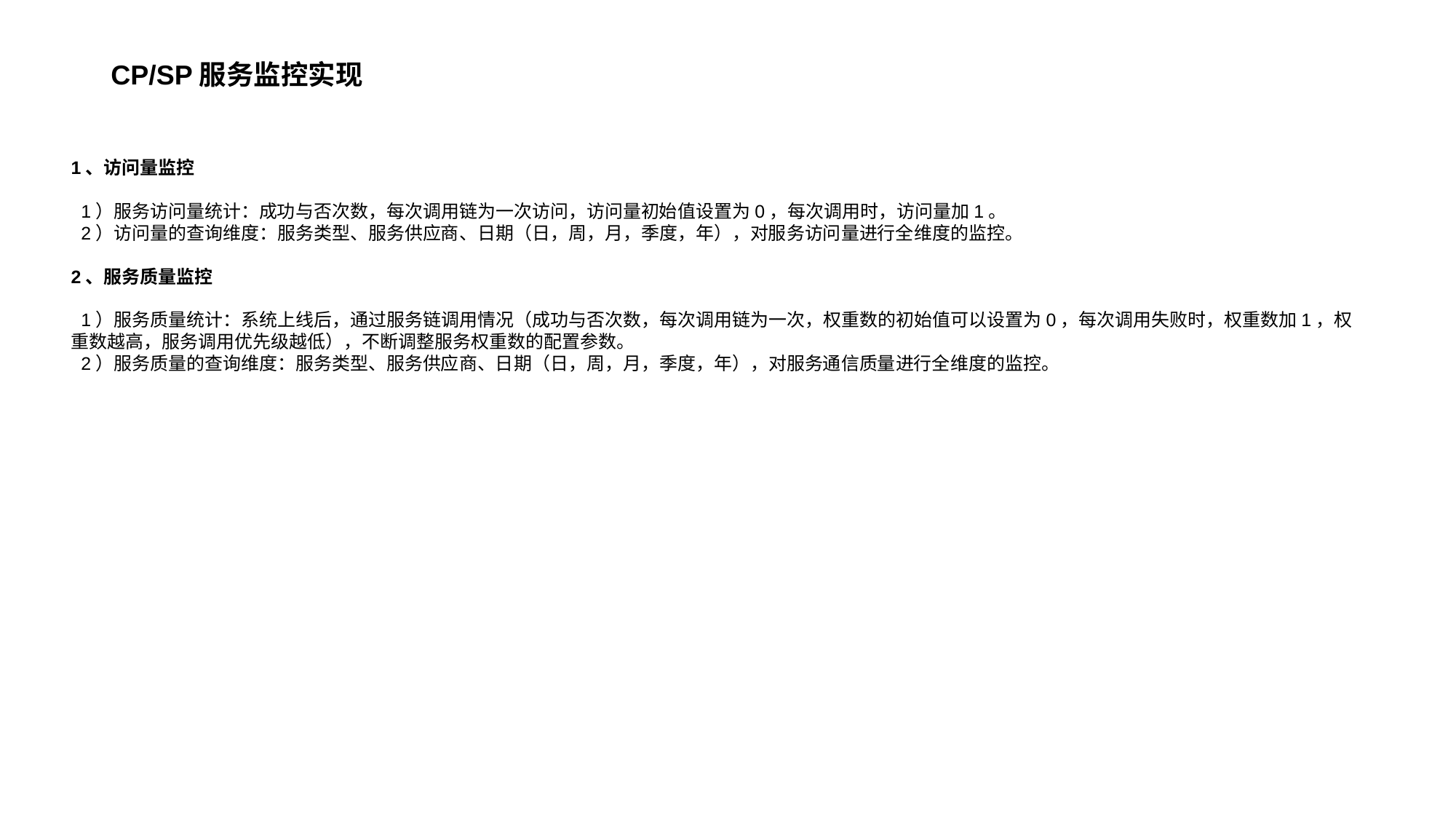

# CP/SP服务监控实现
1、访问量监控

  1）服务访问量统计：成功与否次数，每次调用链为一次访问，访问量初始值设置为0，每次调用时，访问量加1。
  2）访问量的查询维度：服务类型、服务供应商、日期（日，周，月，季度，年），对服务访问量进行全维度的监控。

2、服务质量监控

  1）服务质量统计：系统上线后，通过服务链调用情况（成功与否次数，每次调用链为一次，权重数的初始值可以设置为0，每次调用失败时，权重数加1，权重数越高，服务调用优先级越低），不断调整服务权重数的配置参数。
  2）服务质量的查询维度：服务类型、服务供应商、日期（日，周，月，季度，年），对服务通信质量进行全维度的监控。